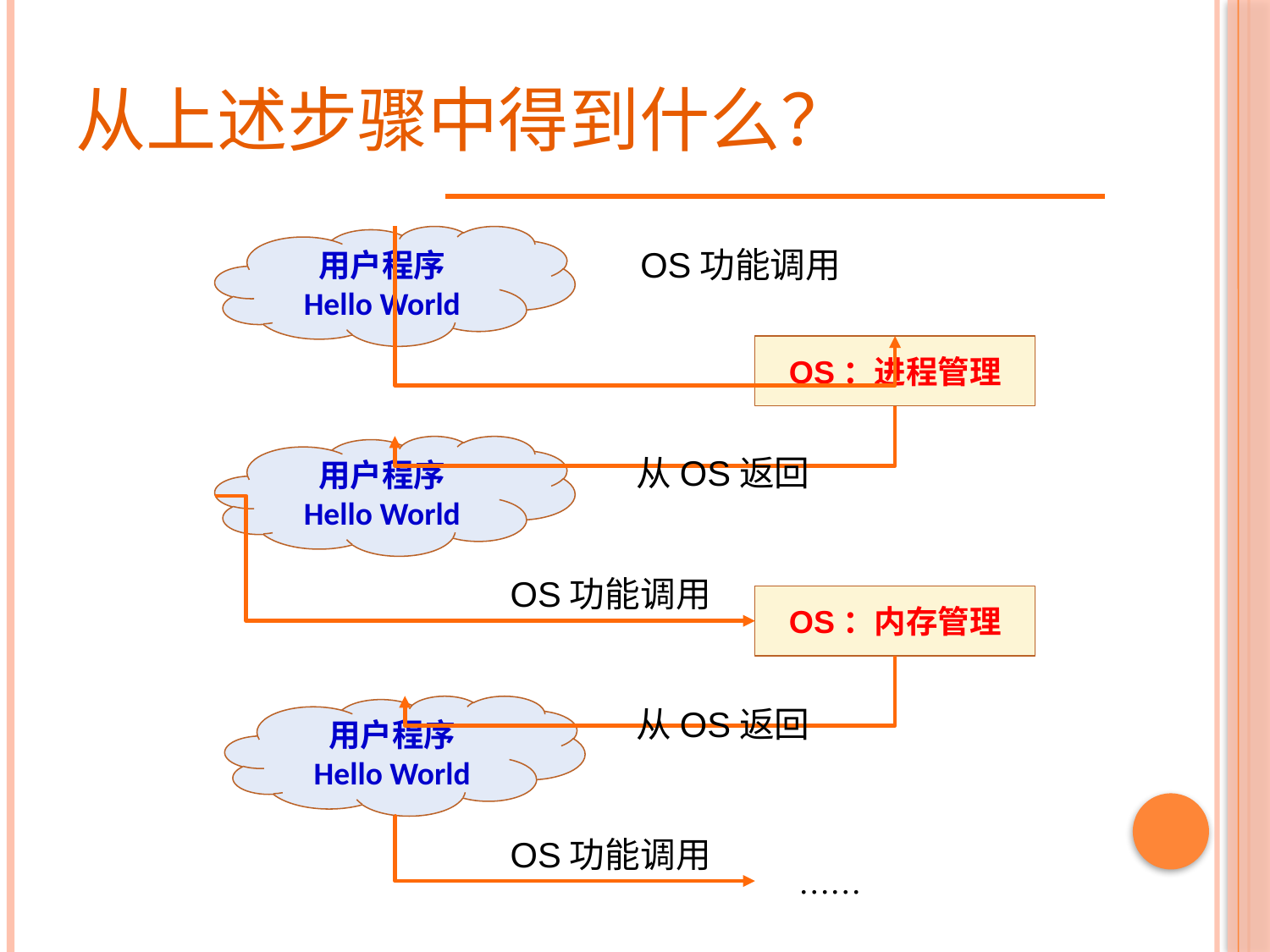

# 从上述步骤中得到什么？
用户程序
Hello World
OS功能调用
OS：进程管理
用户程序
Hello World
从OS返回
OS功能调用
OS：内存管理
用户程序
Hello World
从OS返回
OS功能调用
……